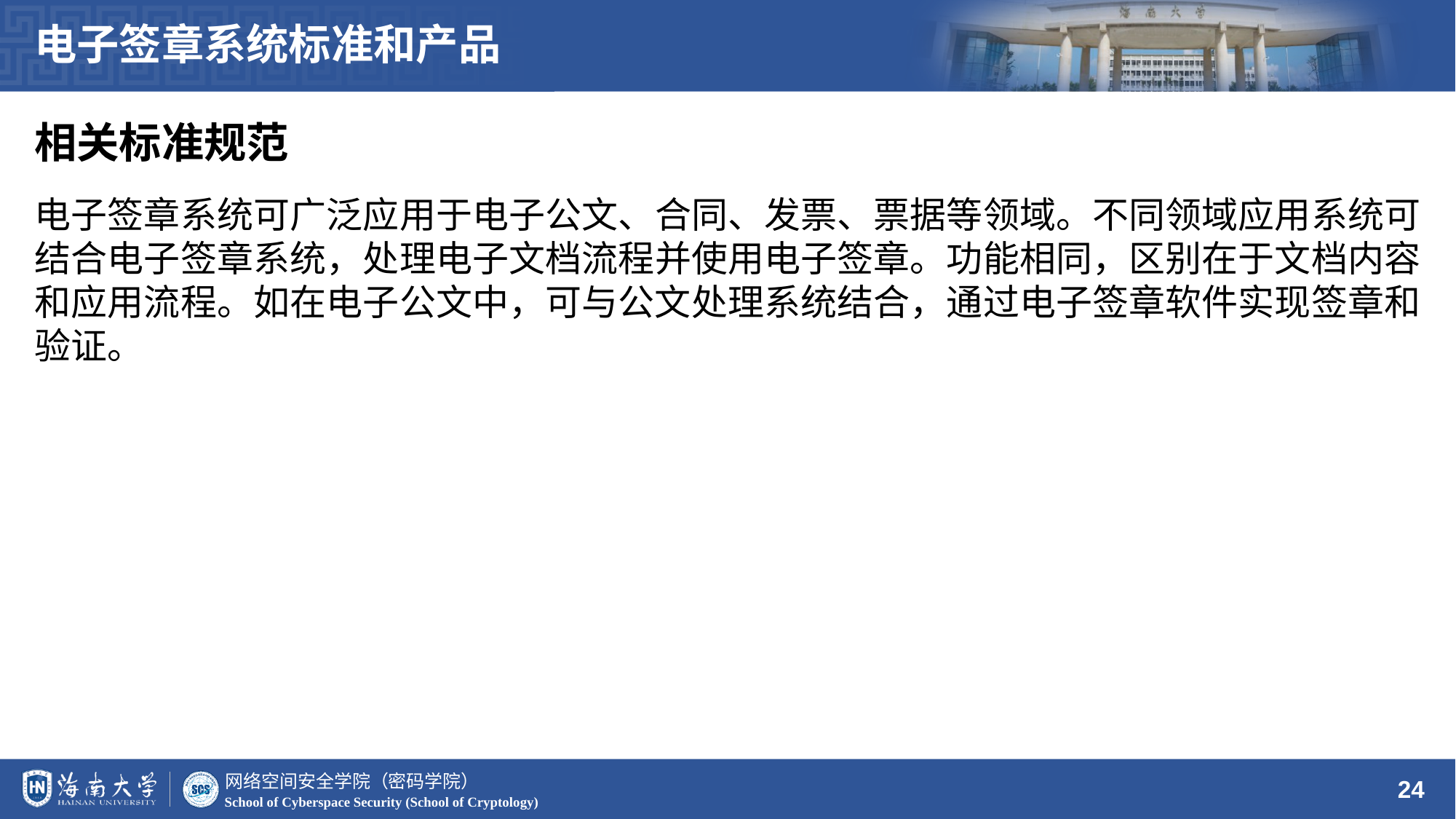

电子签章系统标准和产品
相关标准规范
电子签章系统可广泛应用于电子公文、合同、发票、票据等领域。不同领域应用系统可结合电子签章系统，处理电子文档流程并使用电子签章。功能相同，区别在于文档内容和应用流程。如在电子公文中，可与公文处理系统结合，通过电子签章软件实现签章和验证。

24